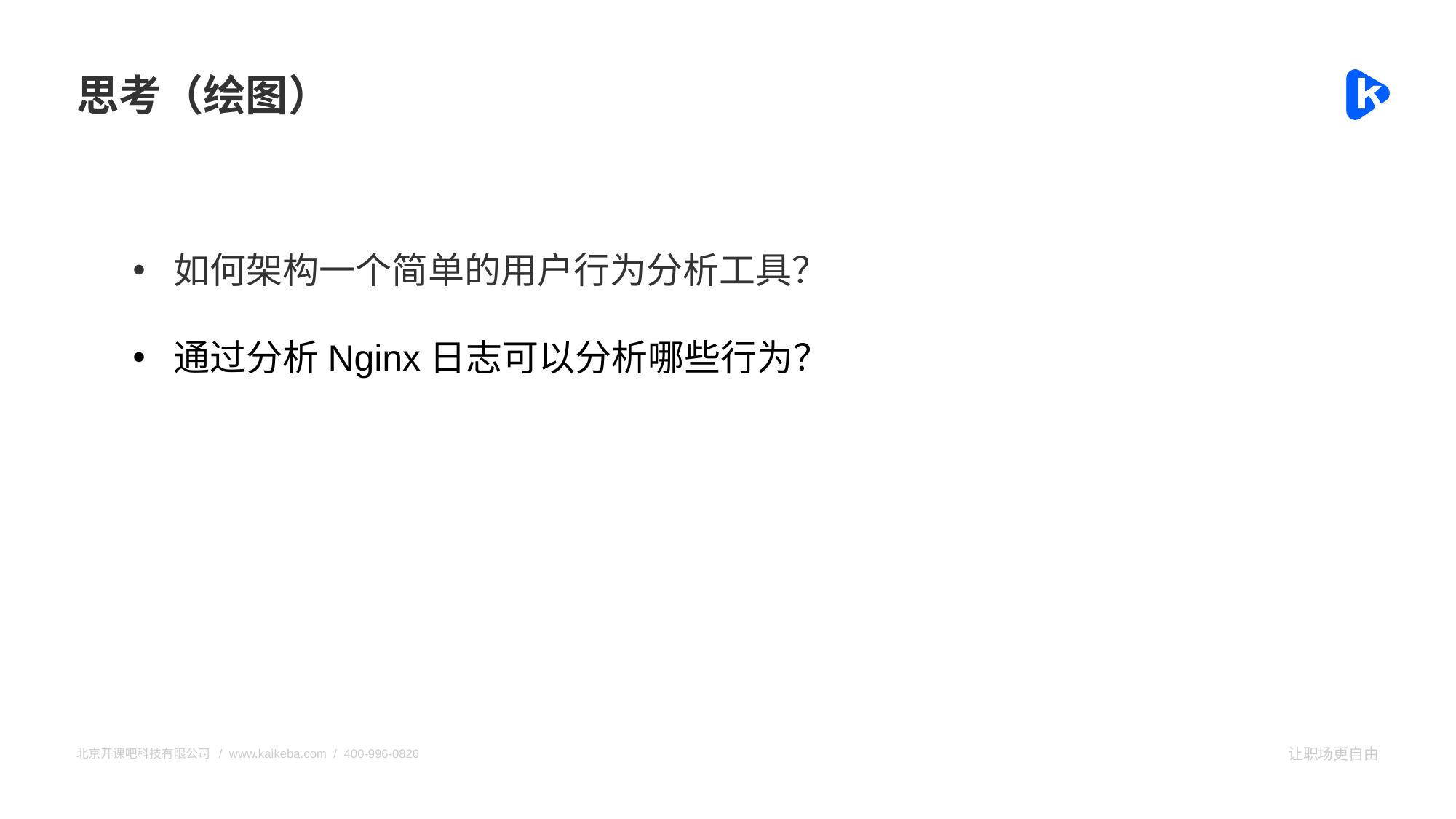

思考（绘图）
如何架构一个简单的用户行为分析工具？
通过分析Nginx日志可以分析哪些行为？